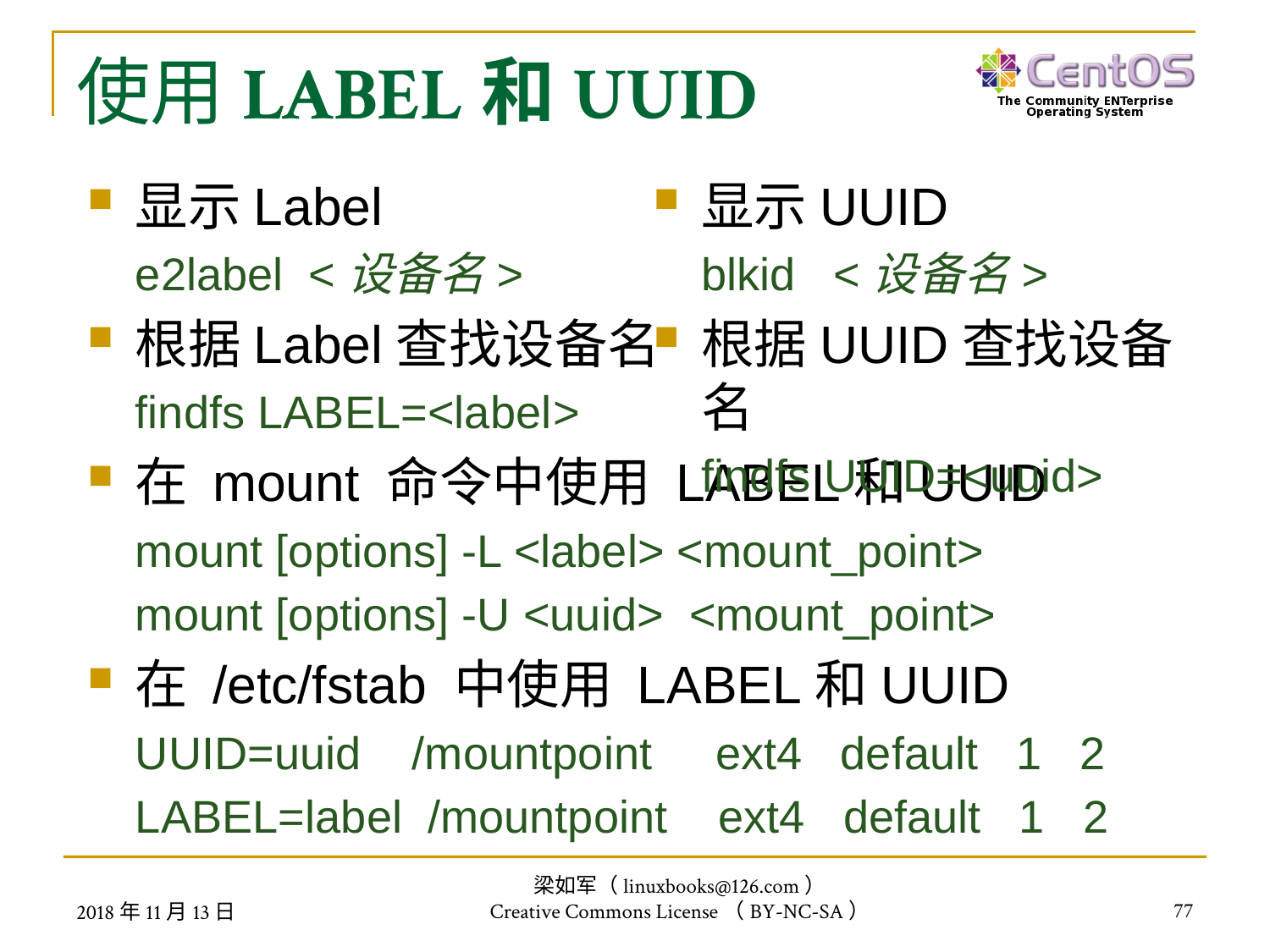

# 使用LABEL和UUID
显示Label
e2label  <设备名>
根据Label查找设备名
findfs LABEL=<label>
在 mount 命令中使用 LABEL和UUID
mount [options] -L <label> <mount_point>
mount [options] -U <uuid>  <mount_point>
在 /etc/fstab 中使用 LABEL和UUID
UUID=uuid    /mountpoint     ext4   default   1   2
LABEL=label  /mountpoint    ext4   default   1   2

显示UUID
blkid   <设备名>
根据UUID查找设备名
findfs UUID=<uuid>
梁如军（linuxbooks@126.com）
Creative Commons License（BY-NC-SA）
2018年11月13日
77